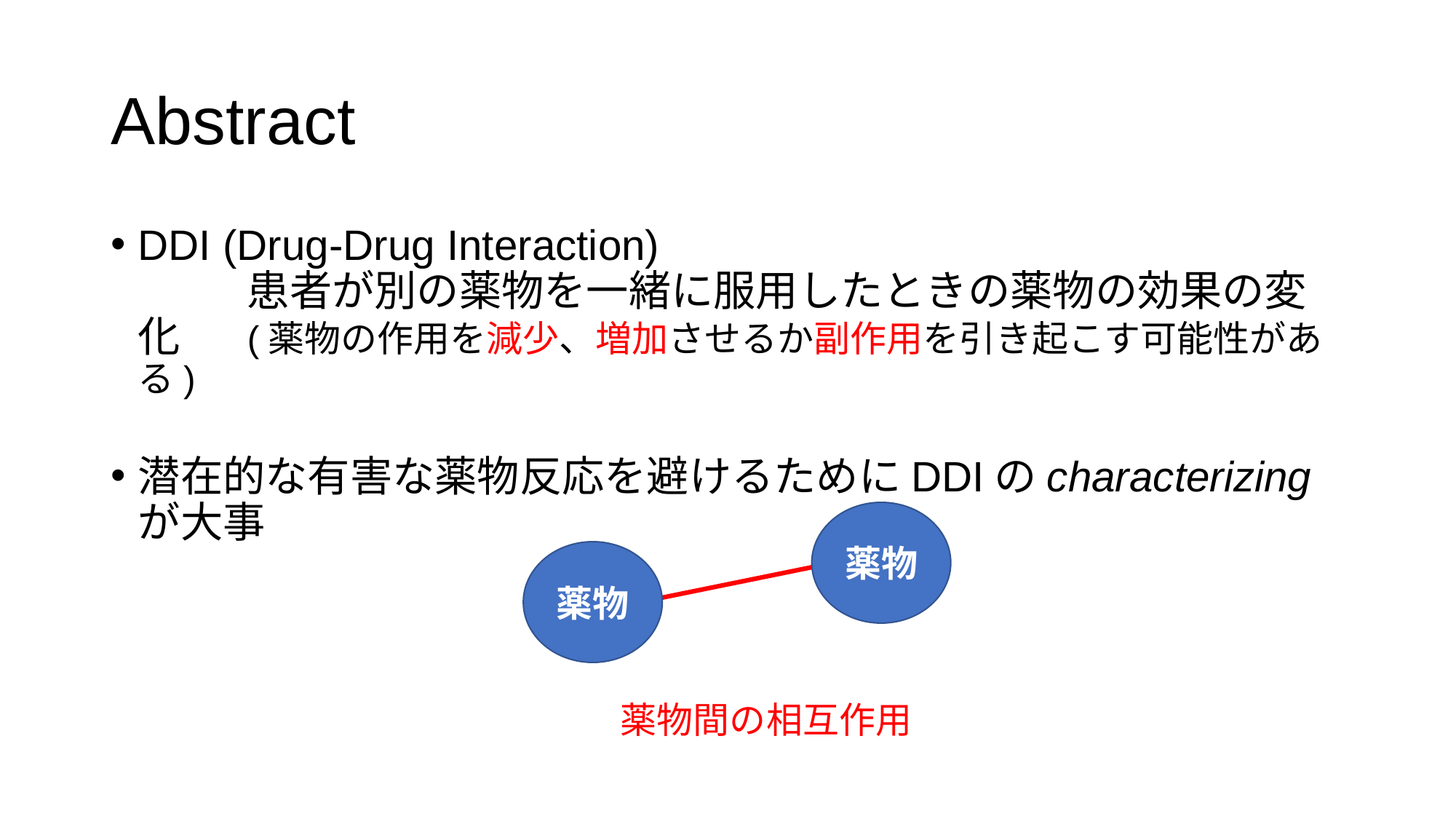

# Abstract
DDI (Drug-Drug Interaction)
	患者が別の薬物を一緒に服用したときの薬物の効果の変化 	(薬物の作用を減少、増加させるか副作用を引き起こす可能性がある)
潜在的な有害な薬物反応を避けるためにDDIのcharacterizing
が大事
薬物
薬物
薬物間の相互作用